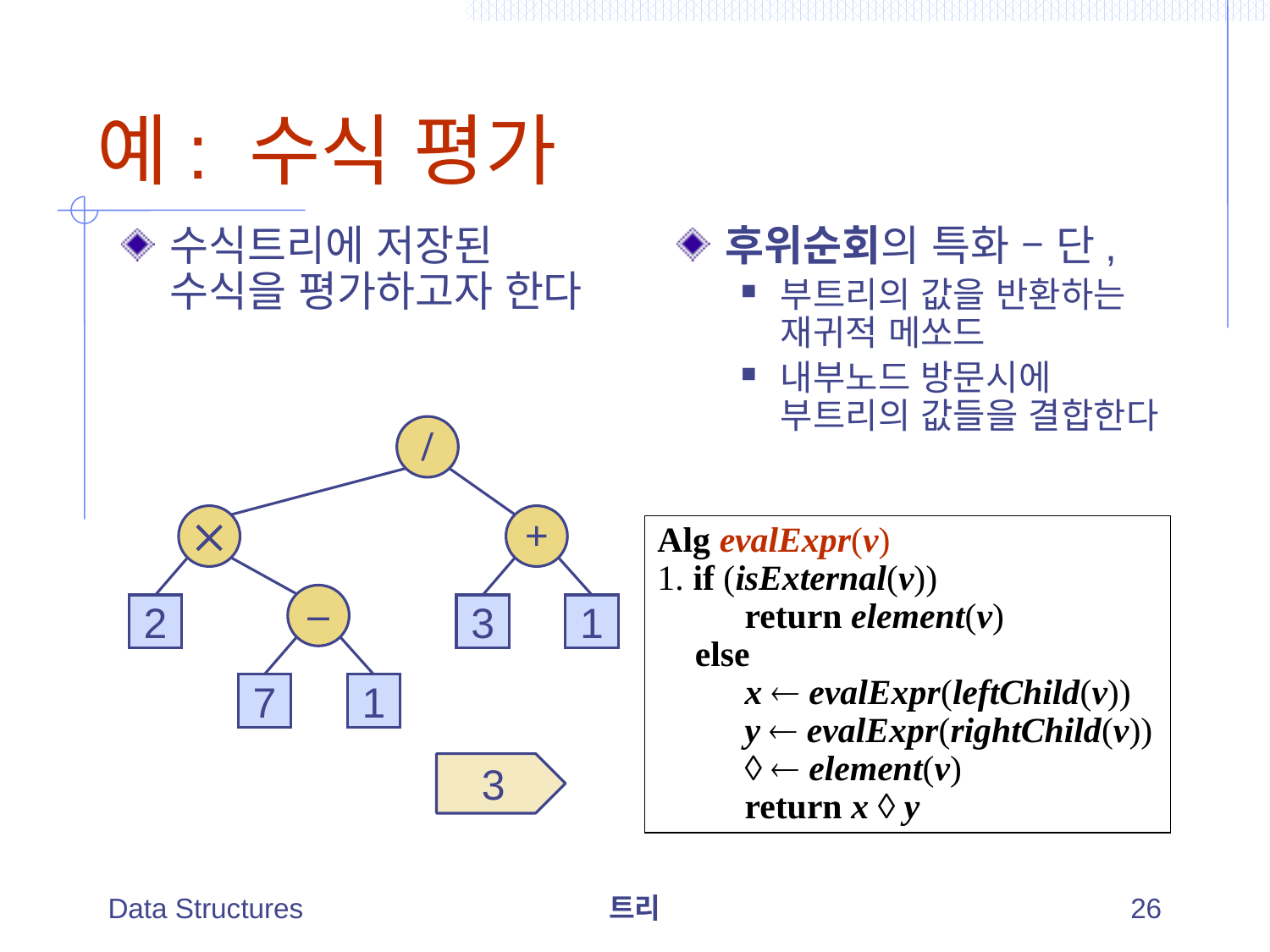

# 예: 수식 평가
수식트리에 저장된 수식을 평가하고자 한다
후위순회의 특화 – 단,
부트리의 값을 반환하는 재귀적 메쏘드
내부노드 방문시에 부트리의 값들을 결합한다
/
×
+
Alg evalExpr(v)
1. if (isExternal(v))
		return element(v)
	else
		x ← evalExpr(leftChild(v))
		y ← evalExpr(rightChild(v))
		◊ ← element(v)
		return x ◊ y
–
2
3
1
7
1
3
Data Structures
트리
26